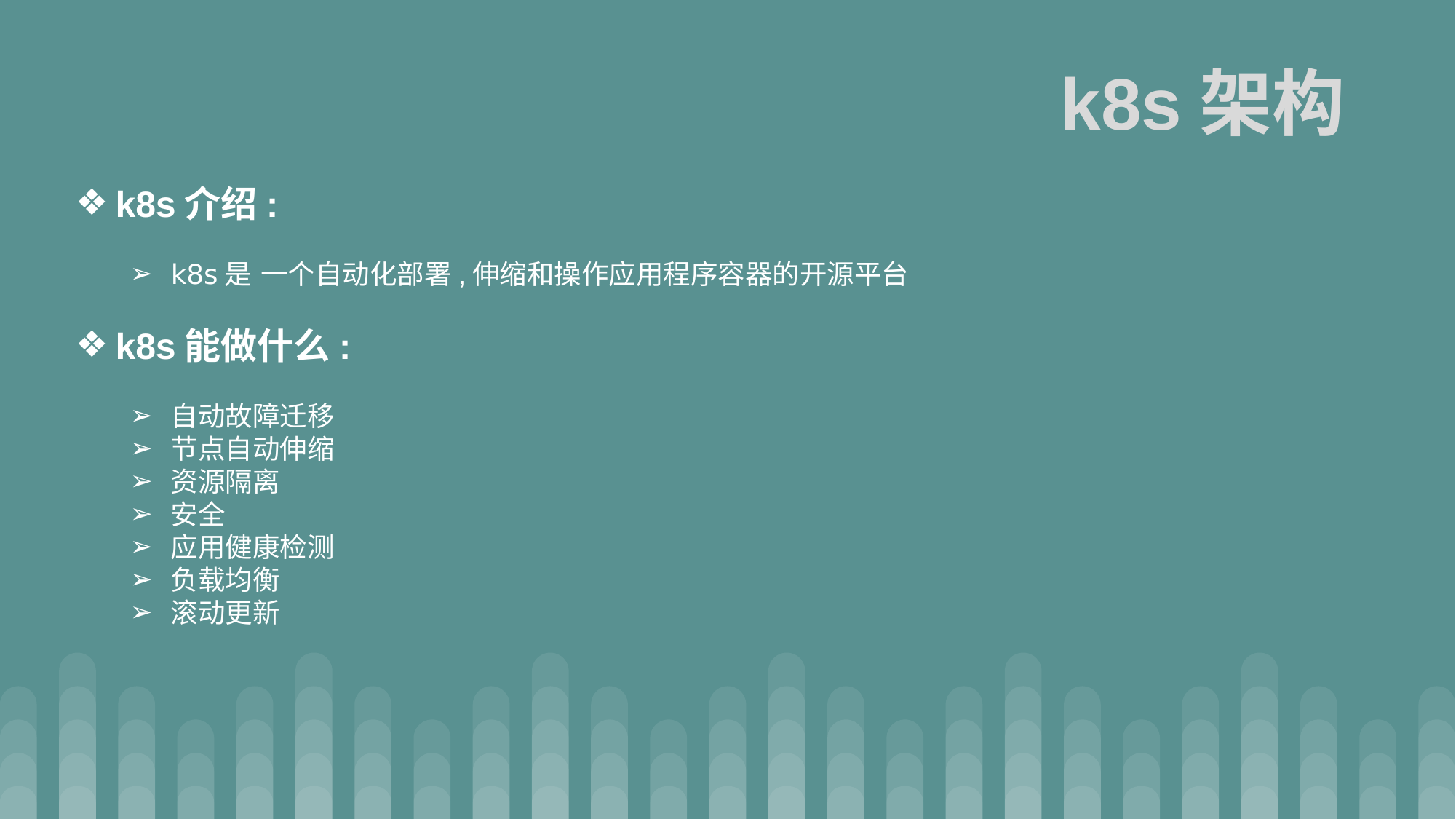

k8s架构

k8s介绍:

k8s是 一个自动化部署,伸缩和操作应用程序容器的开源平台

k8s能做什么:

自动故障迁移
节点自动伸缩
资源隔离
安全
应用健康检测
负载均衡
滚动更新